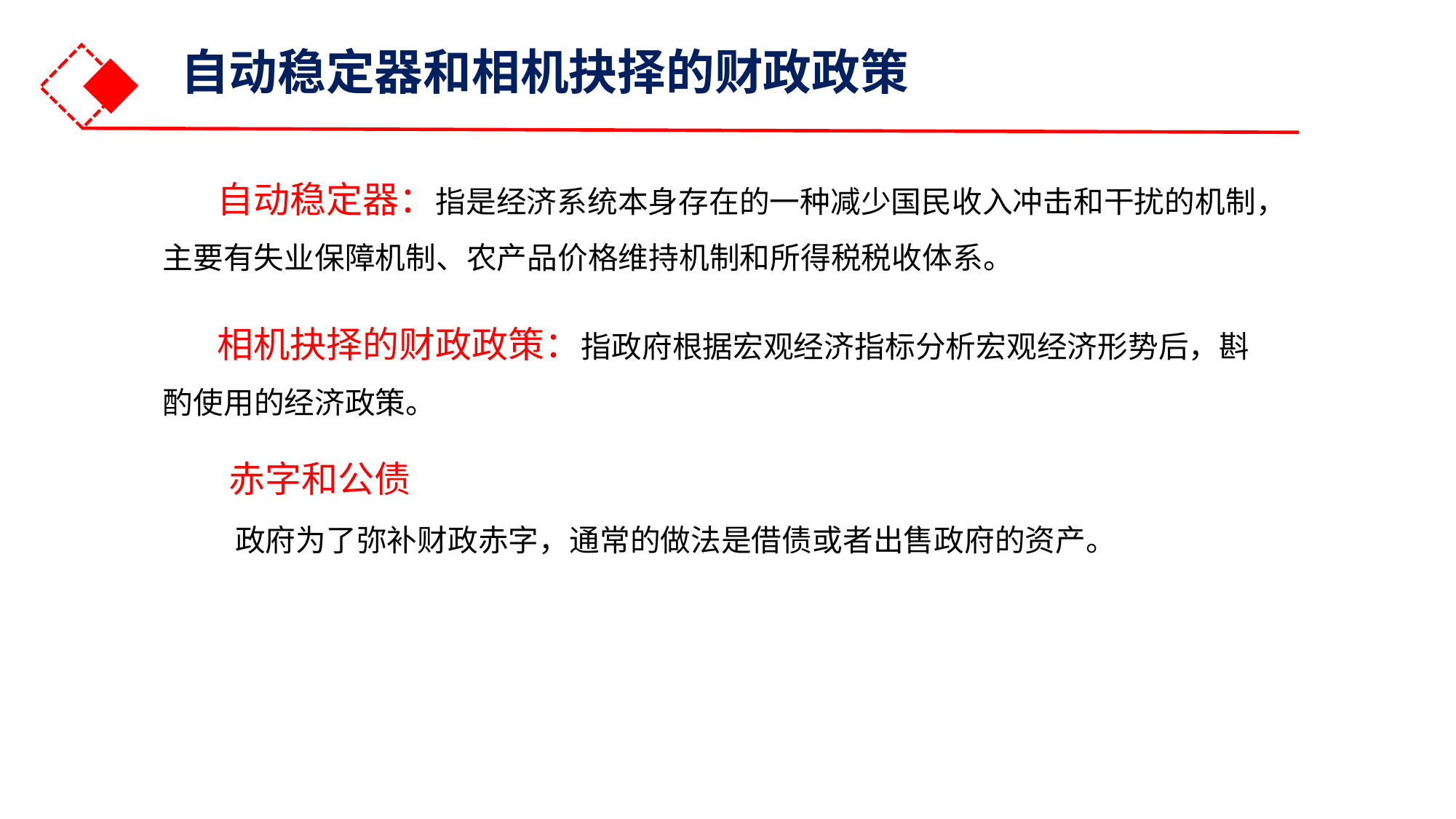

自动稳定器和相机抉择的财政政策

自动稳定器：指是经济系统本身存在的一种减少国民收入冲击和干扰的机制，主要有失业保障机制、农产品价格维持机制和所得税税收体系。
相机抉择的财政政策：指政府根据宏观经济指标分析宏观经济形势后，斟酌使用的经济政策。
赤字和公债
政府为了弥补财政赤字，通常的做法是借债或者出售政府的资产。